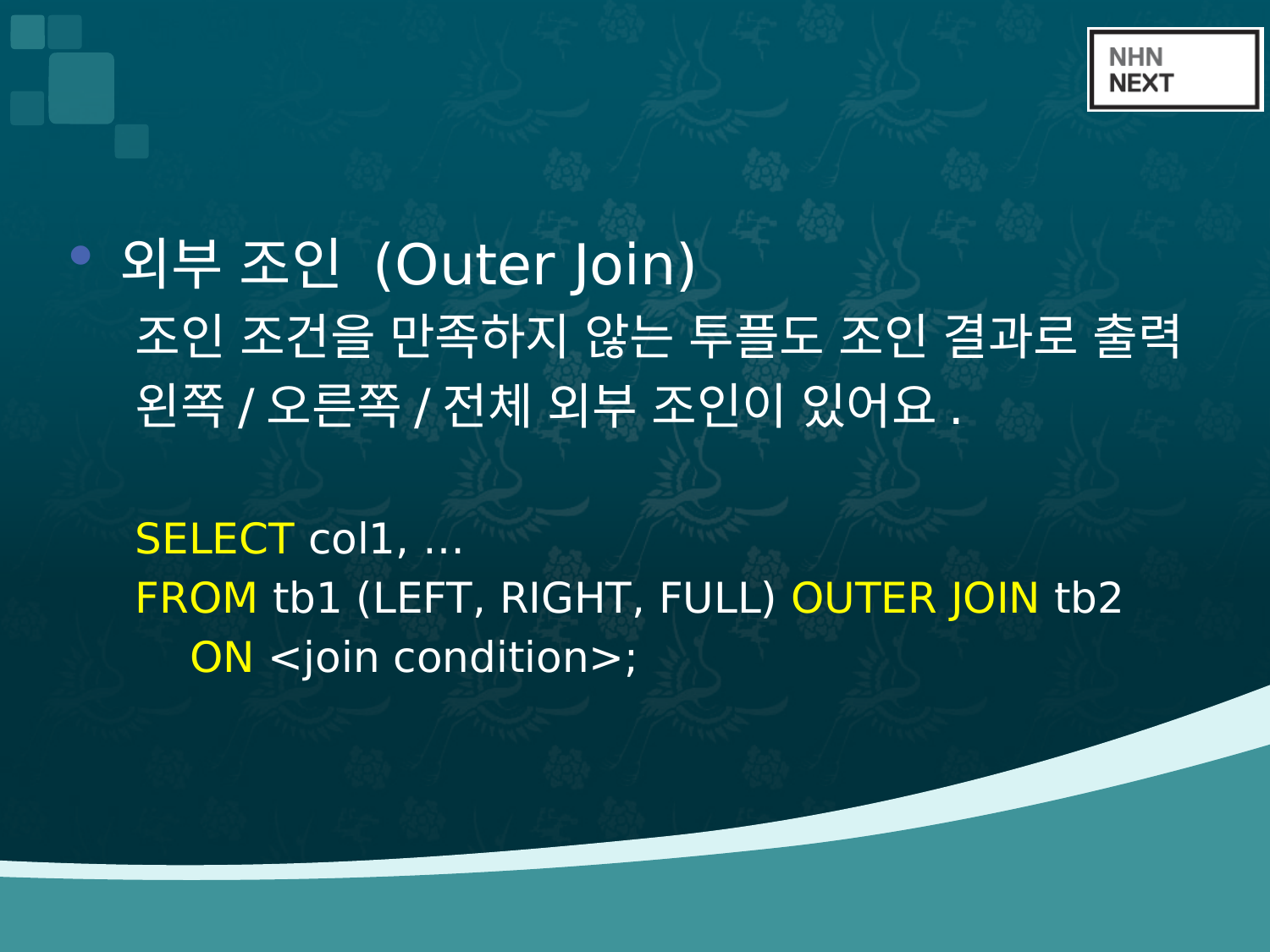

#
외부 조인 (Outer Join)
조인 조건을 만족하지 않는 투플도 조인 결과로 출력
왼쪽/오른쪽/전체 외부 조인이 있어요.

SELECT col1, …
FROM tb1 (LEFT, RIGHT, FULL) OUTER JOIN tb2
    ON <join condition>;